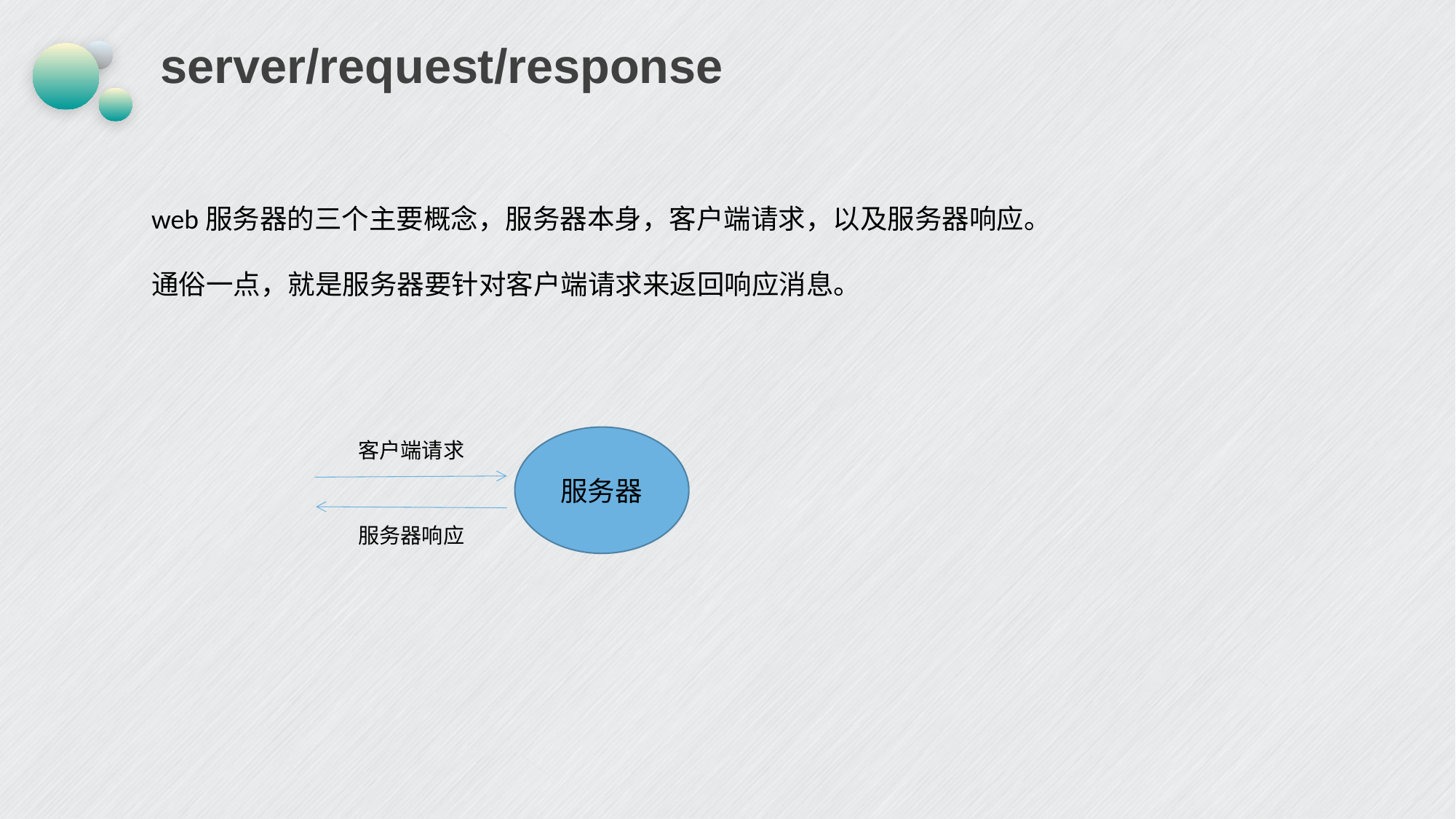

# server/request/response

web服务器的三个主要概念，服务器本身，客户端请求，以及服务器响应。

通俗一点，就是服务器要针对客户端请求来返回响应消息。

客户端请求
服务器
服务器响应